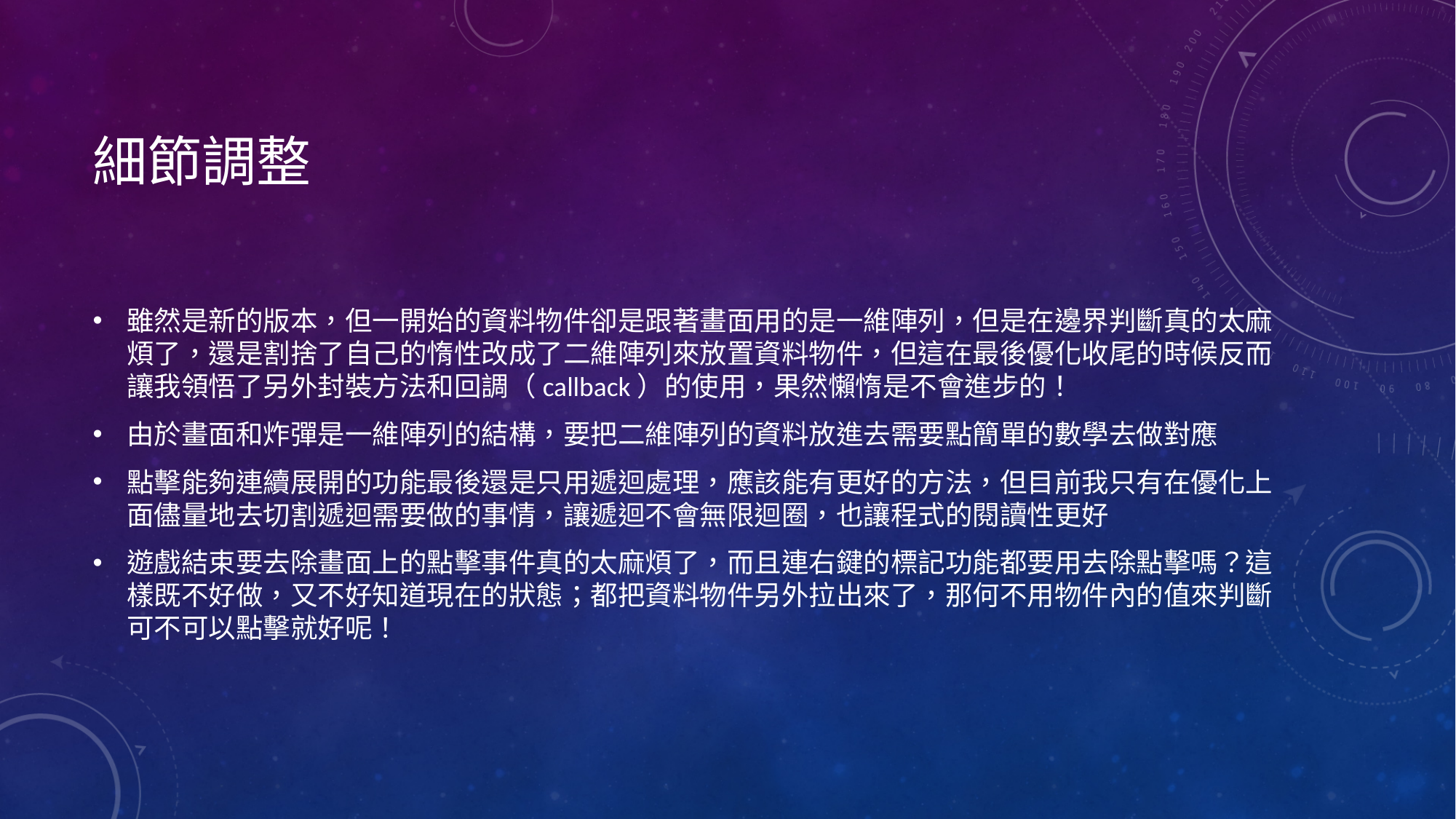

# 細節調整
雖然是新的版本，但一開始的資料物件卻是跟著畫面用的是一維陣列，但是在邊界判斷真的太麻煩了，還是割捨了自己的惰性改成了二維陣列來放置資料物件，但這在最後優化收尾的時候反而讓我領悟了另外封裝方法和回調（callback）的使用，果然懶惰是不會進步的！
由於畫面和炸彈是一維陣列的結構，要把二維陣列的資料放進去需要點簡單的數學去做對應
點擊能夠連續展開的功能最後還是只用遞迴處理，應該能有更好的方法，但目前我只有在優化上面儘量地去切割遞迴需要做的事情，讓遞迴不會無限迴圈，也讓程式的閱讀性更好
遊戲結束要去除畫面上的點擊事件真的太麻煩了，而且連右鍵的標記功能都要用去除點擊嗎？這樣既不好做，又不好知道現在的狀態；都把資料物件另外拉出來了，那何不用物件內的值來判斷可不可以點擊就好呢！